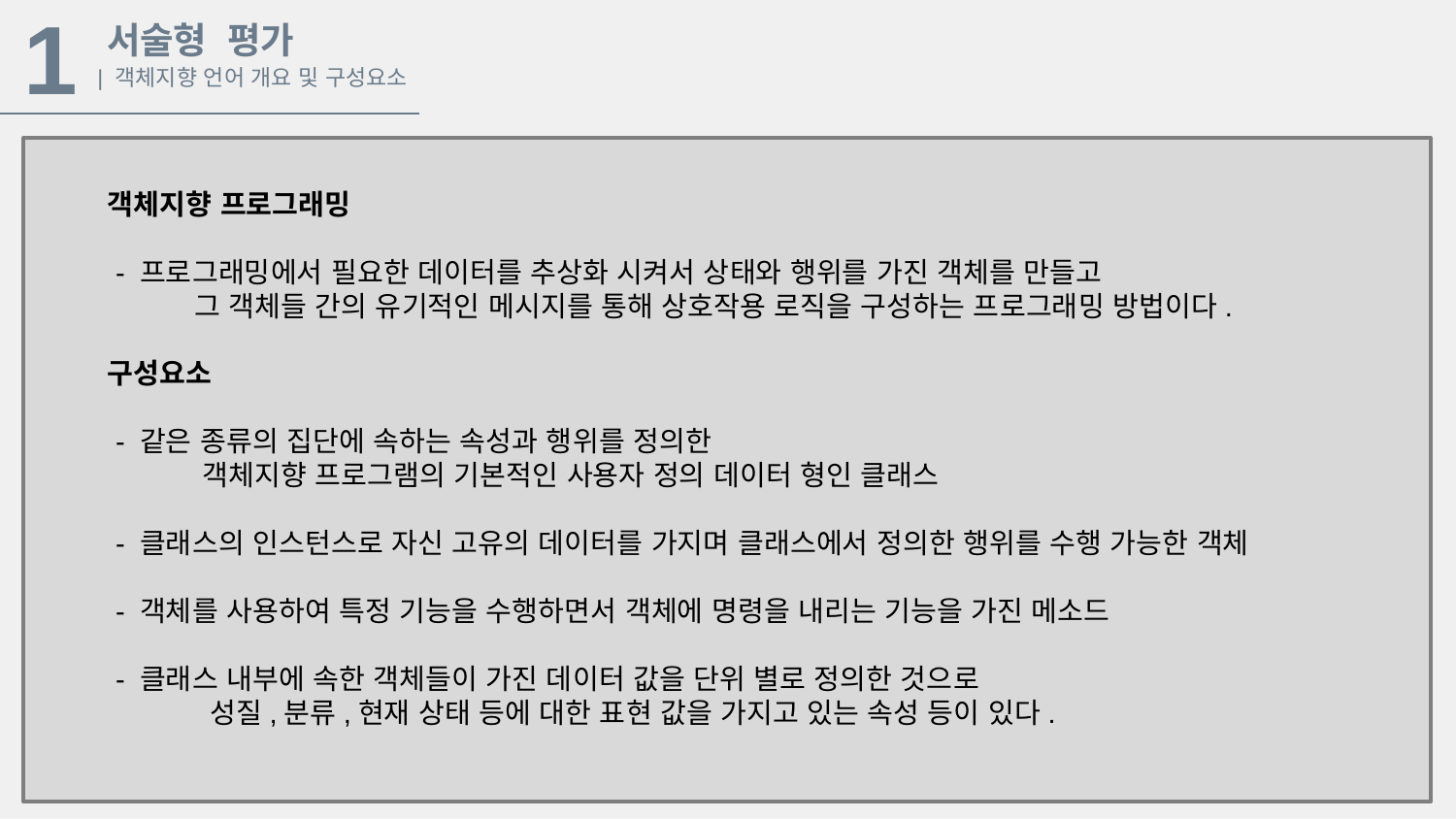

1
서술형  평가
| 객체지향 언어 개요 및 구성요소

객체지향 프로그래밍

 - 프로그래밍에서 필요한 데이터를 추상화 시켜서 상태와 행위를 가진 객체를 만들고
          그 객체들 간의 유기적인 메시지를 통해 상호작용 로직을 구성하는 프로그래밍 방법이다.

구성요소

 - 같은 종류의 집단에 속하는 속성과 행위를 정의한
           객체지향 프로그램의 기본적인 사용자 정의 데이터 형인 클래스

 - 클래스의 인스턴스로 자신 고유의 데이터를 가지며 클래스에서 정의한 행위를 수행 가능한 객체

 - 객체를 사용하여 특정 기능을 수행하면서 객체에 명령을 내리는 기능을 가진 메소드

 - 클래스 내부에 속한 객체들이 가진 데이터 값을 단위 별로 정의한 것으로
            성질,분류,현재 상태 등에 대한 표현 값을 가지고 있는 속성 등이 있다.